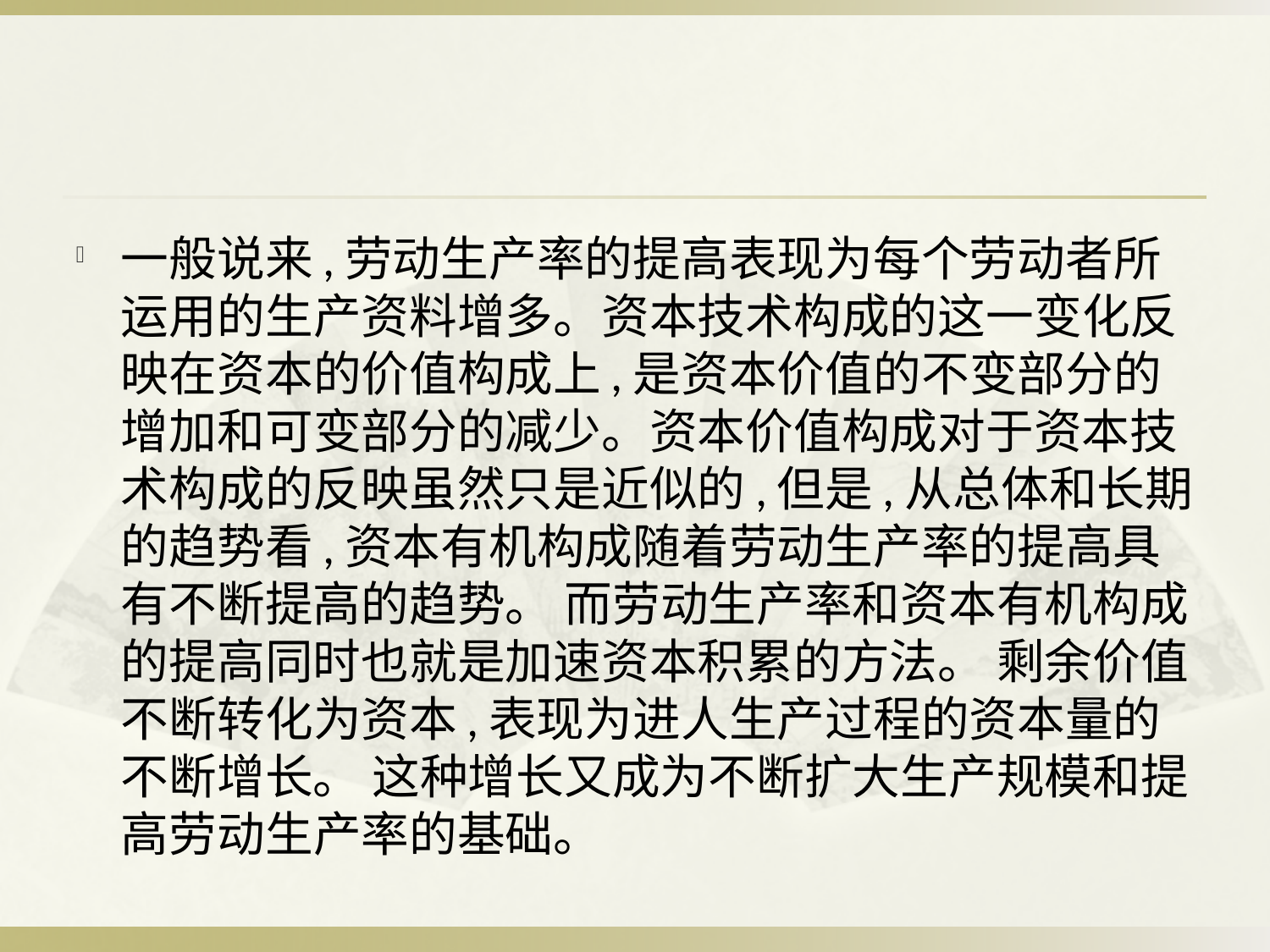

#
一般说来,劳动生产率的提高表现为每个劳动者所运用的生产资料增多。资本技术构成的这一变化反映在资本的价值构成上,是资本价值的不变部分的增加和可变部分的减少。资本价值构成对于资本技术构成的反映虽然只是近似的,但是,从总体和长期的趋势看,资本有机构成随着劳动生产率的提高具有不断提高的趋势。 而劳动生产率和资本有机构成的提高同时也就是加速资本积累的方法。 剩余价值不断转化为资本,表现为进人生产过程的资本量的不断增长。 这种增长又成为不断扩大生产规模和提高劳动生产率的基础。